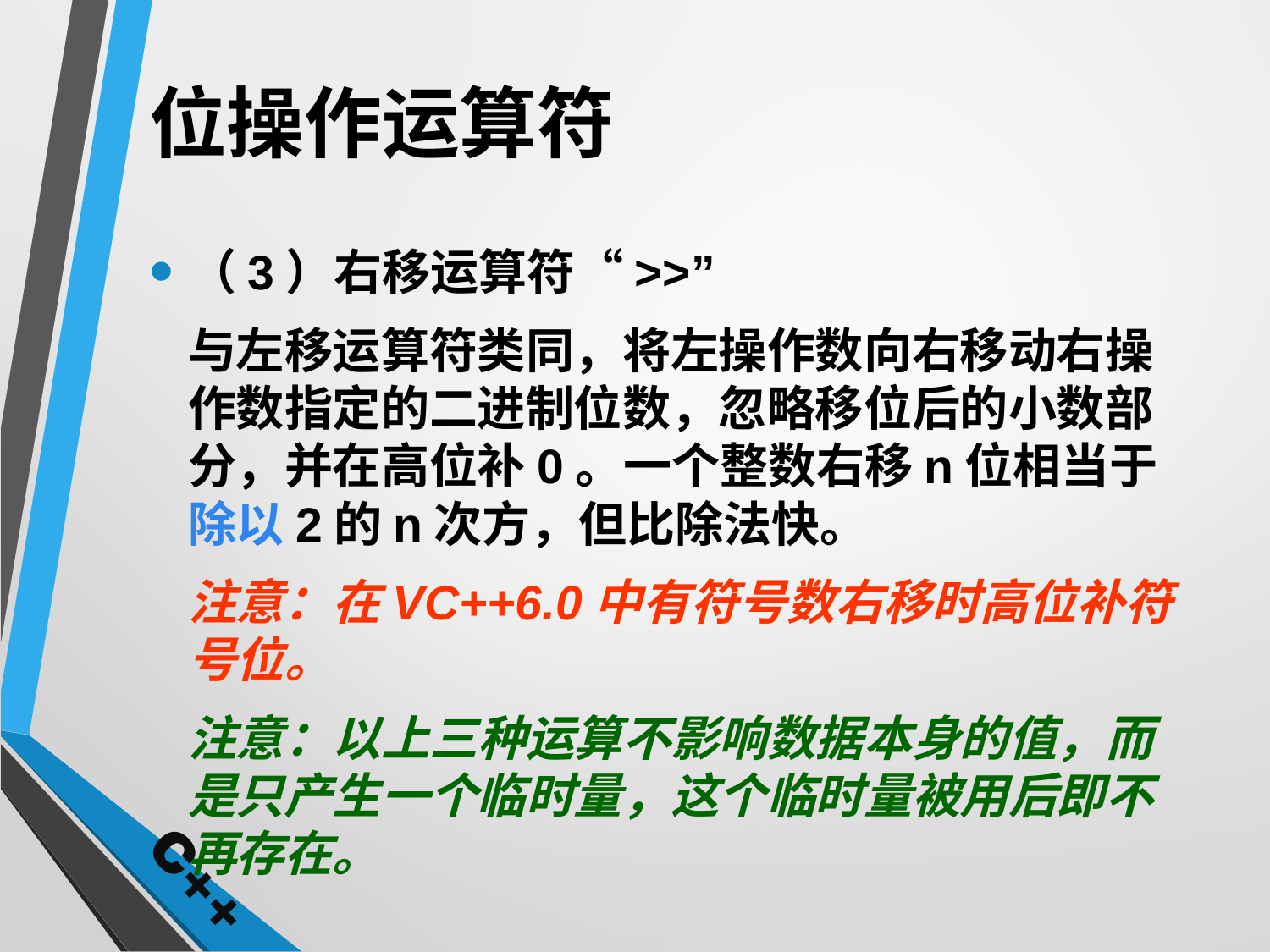

# 位操作运算符
（3）右移运算符“>>”
	与左移运算符类同，将左操作数向右移动右操作数指定的二进制位数，忽略移位后的小数部分，并在高位补0。一个整数右移n位相当于除以2的n次方，但比除法快。
	注意：在VC++6.0中有符号数右移时高位补符号位。
	注意：以上三种运算不影响数据本身的值，而是只产生一个临时量，这个临时量被用后即不再存在。